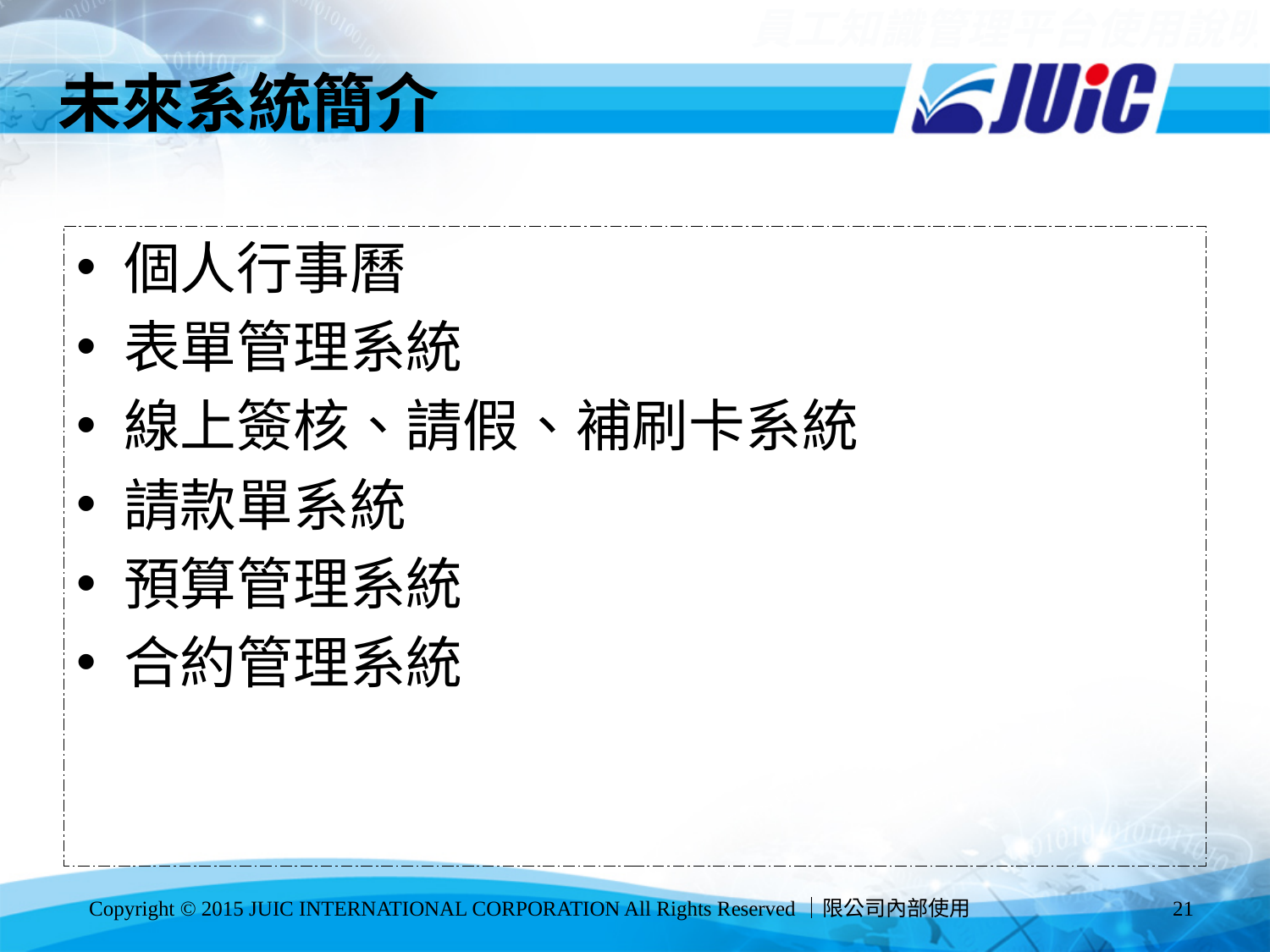

# 未來系統簡介
個人行事曆
表單管理系統
線上簽核、請假、補刷卡系統
請款單系統
預算管理系統
合約管理系統
Copyright © 2015 JUIC INTERNATIONAL CORPORATION All Rights Reserved｜限公司內部使用
21